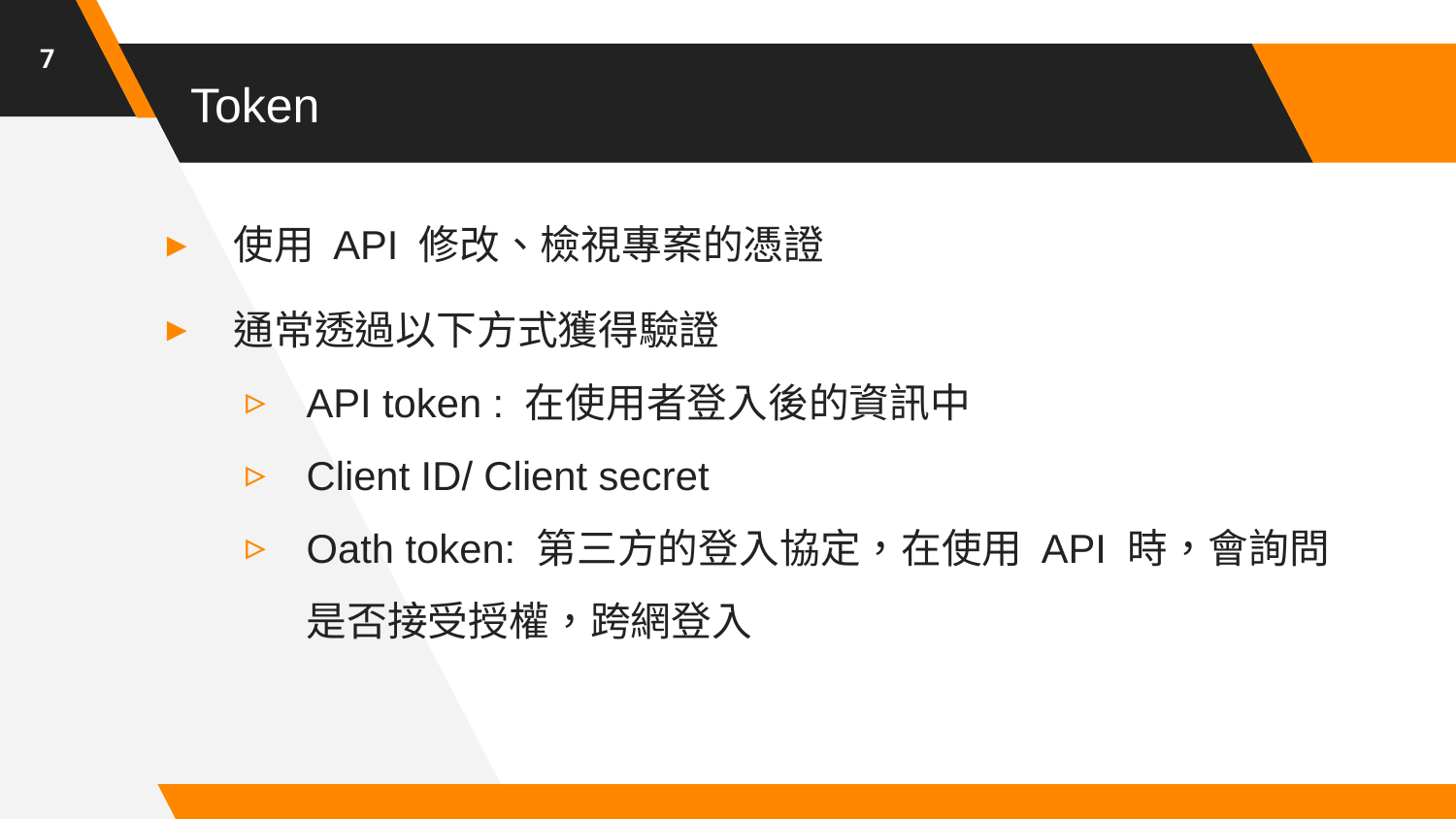

7
# Token
使用 API 修改、檢視專案的憑證
通常透過以下方式獲得驗證
API token : 在使用者登入後的資訊中
Client ID/ Client secret
Oath token: 第三方的登入協定，在使用 API 時，會詢問是否接受授權，跨網登入